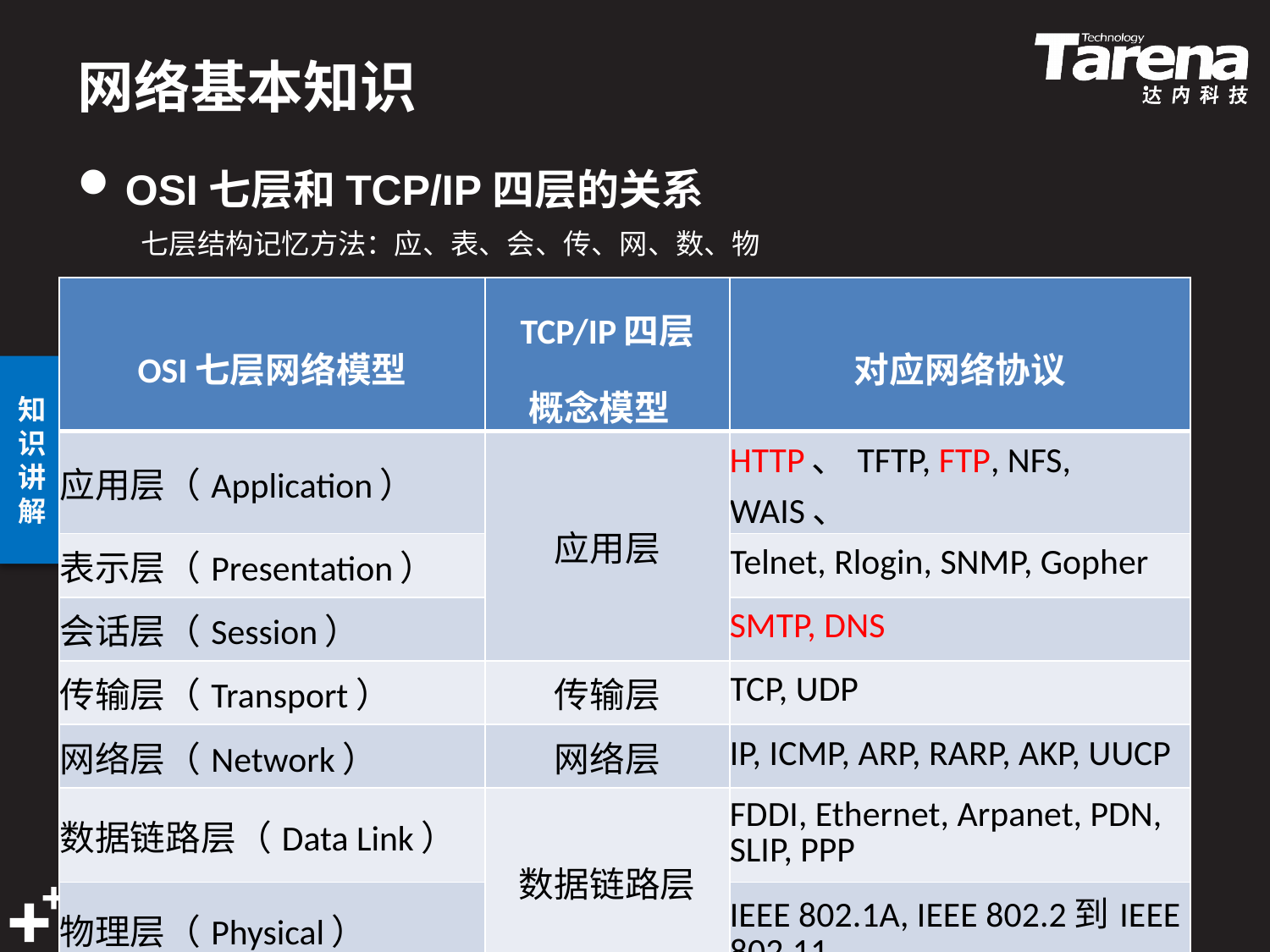

# 网络基本知识
OSI七层和TCP/IP四层的关系
七层结构记忆方法：应、表、会、传、网、数、物
| OSI七层网络模型 | TCP/IP四层 概念模型 | 对应网络协议 |
| --- | --- | --- |
| 应用层（Application） | 应用层 | HTTP、TFTP, FTP, NFS, WAIS、 |
| 表示层（Presentation） |  | Telnet, Rlogin, SNMP, Gopher |
| 会话层（Session） |  | SMTP, DNS |
| 传输层（Transport） | 传输层 | TCP, UDP |
| 网络层（Network） | 网络层 | IP, ICMP, ARP, RARP, AKP, UUCP |
| 数据链路层（Data Link） | 数据链路层 | FDDI, Ethernet, Arpanet, PDN, SLIP, PPP |
| 物理层（Physical） |  | IEEE 802.1A, IEEE 802.2到IEEE 802.11 |